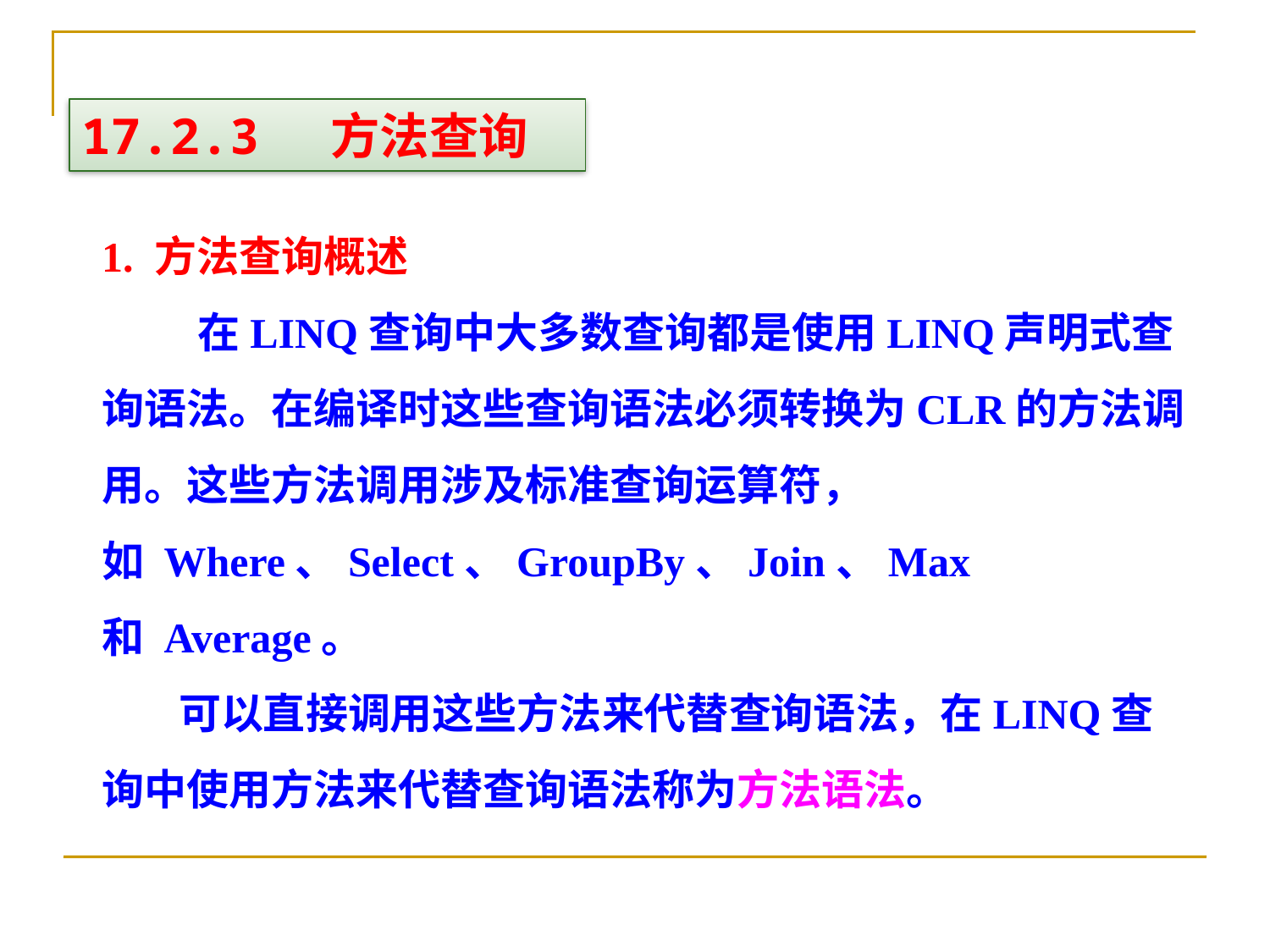

17.2.3  方法查询
1. 方法查询概述
         在LINQ查询中大多数查询都是使用LINQ声明式查询语法。在编译时这些查询语法必须转换为CLR的方法调用。这些方法调用涉及标准查询运算符，如 Where、Select、GroupBy、Join、Max和 Average。
       可以直接调用这些方法来代替查询语法，在LINQ查询中使用方法来代替查询语法称为方法语法。